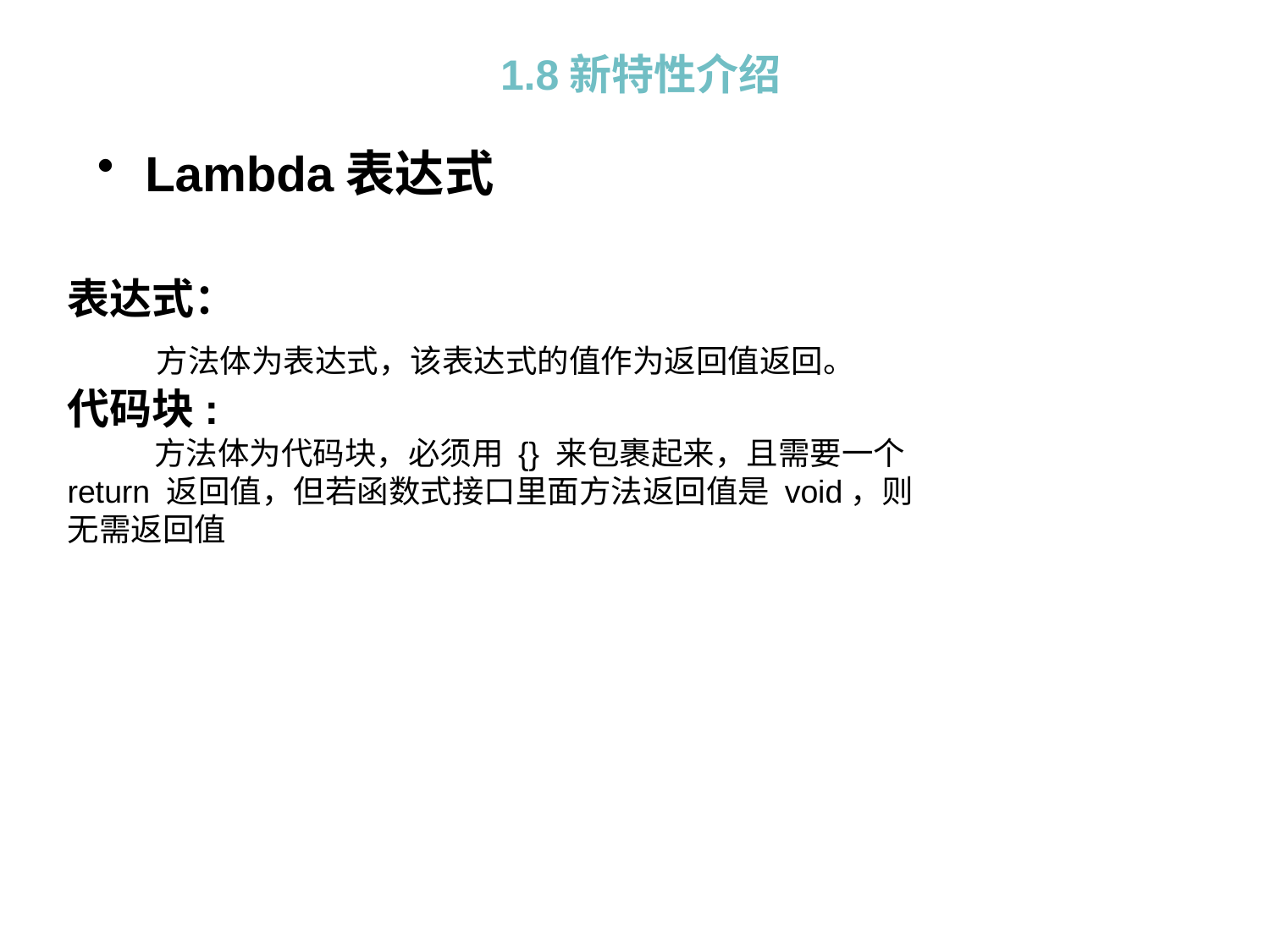

1.8新特性介绍

Lambda表达式
表达式：
       方法体为表达式，该表达式的值作为返回值返回。
代码块:
           方法体为代码块，必须用 {} 来包裹起来，且需要一个 return 返回值，但若函数式接口里面方法返回值是 void，则无需返回值